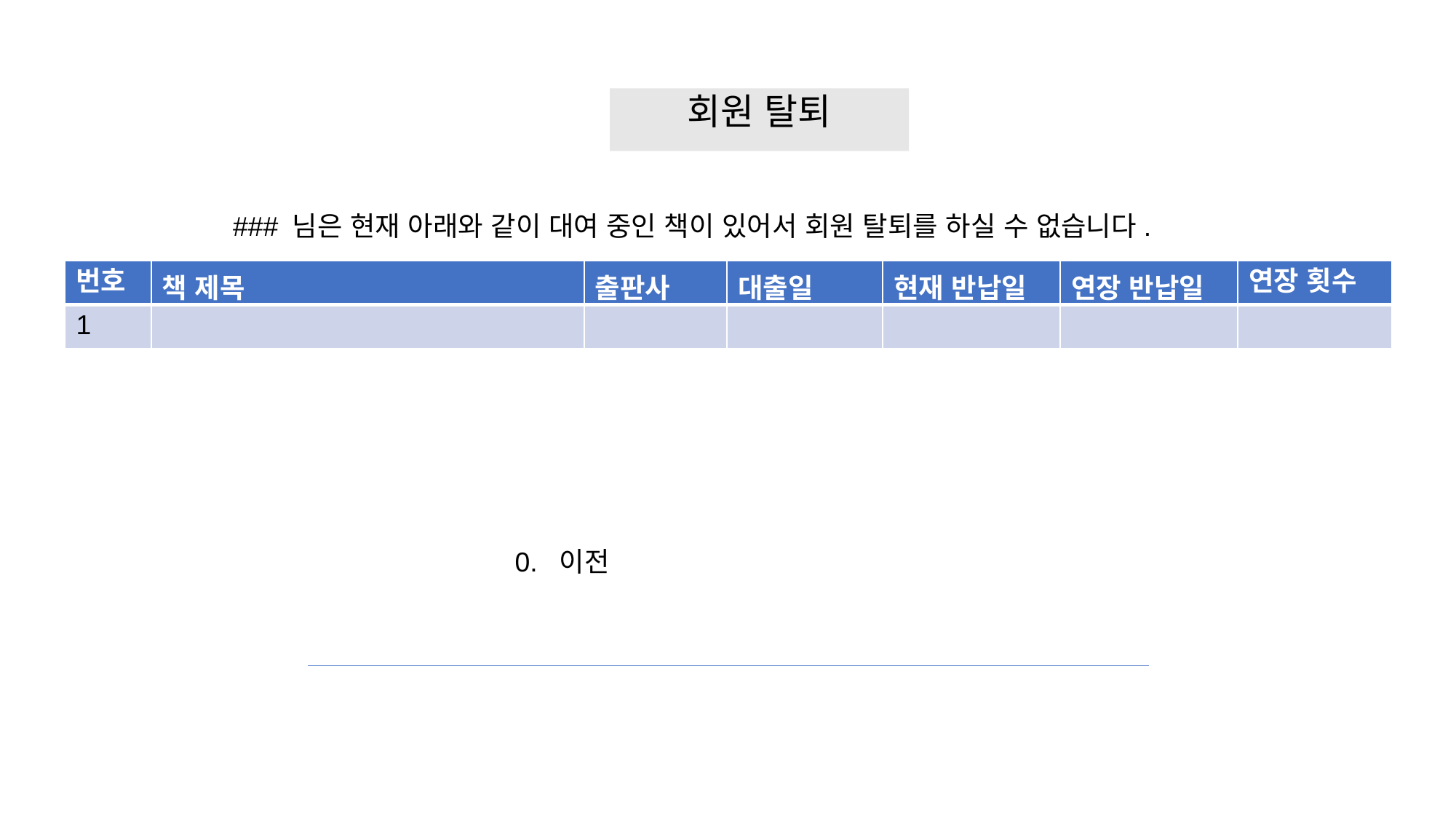

대여중인 책이 있을 경우
회원 탈퇴
### 님은 현재 아래와 같이 대여 중인 책이 있어서 회원 탈퇴를 하실 수 없습니다.
| 번호 | 책 제목 | 출판사 | 대출일 | 현재 반납일 | 연장 반납일 | 연장 횟수 |
| --- | --- | --- | --- | --- | --- | --- |
| 1 |  |  |  |  |  |  |
0.  이전